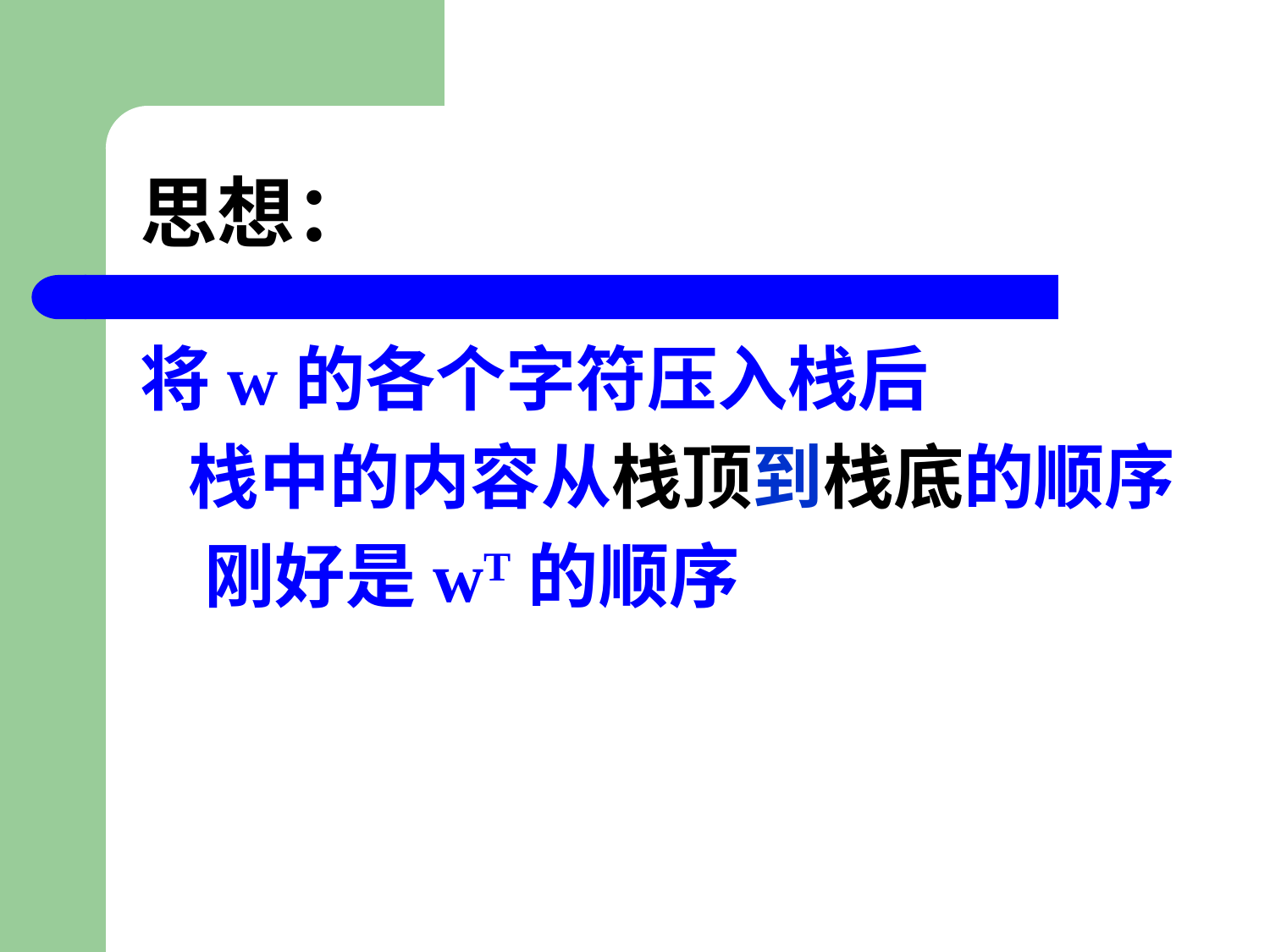

# 思想：
将w的各个字符压入栈后
  栈中的内容从栈顶到栈底的顺序
   刚好是wT的顺序